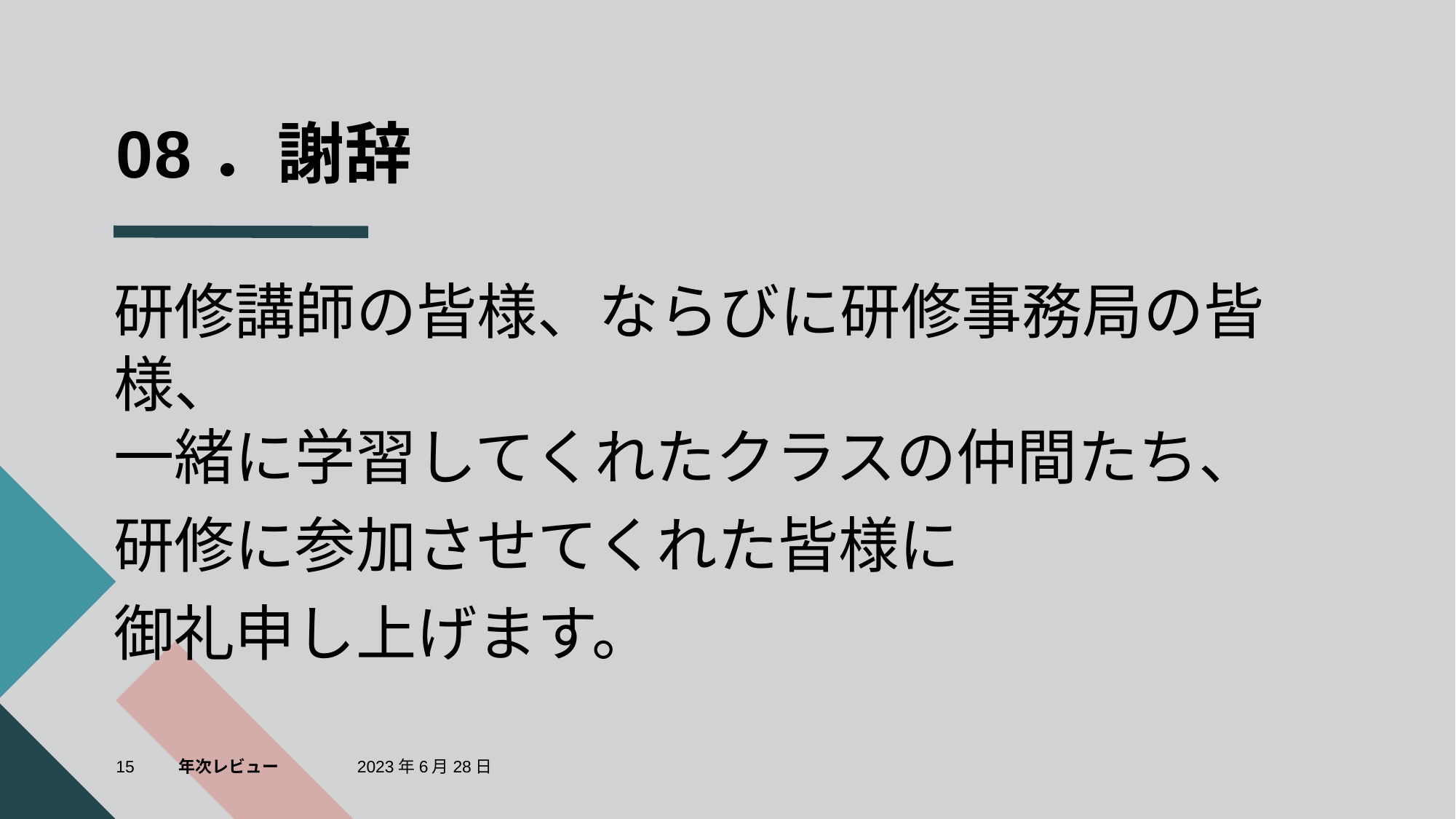

# 08．謝辞
研修講師の皆様、ならびに研修事務局の皆様、
一緒に学習してくれたクラスの仲間たち、
研修に参加させてくれた皆様に
御礼申し上げます。

15
年次レビュー
2023年6月28日